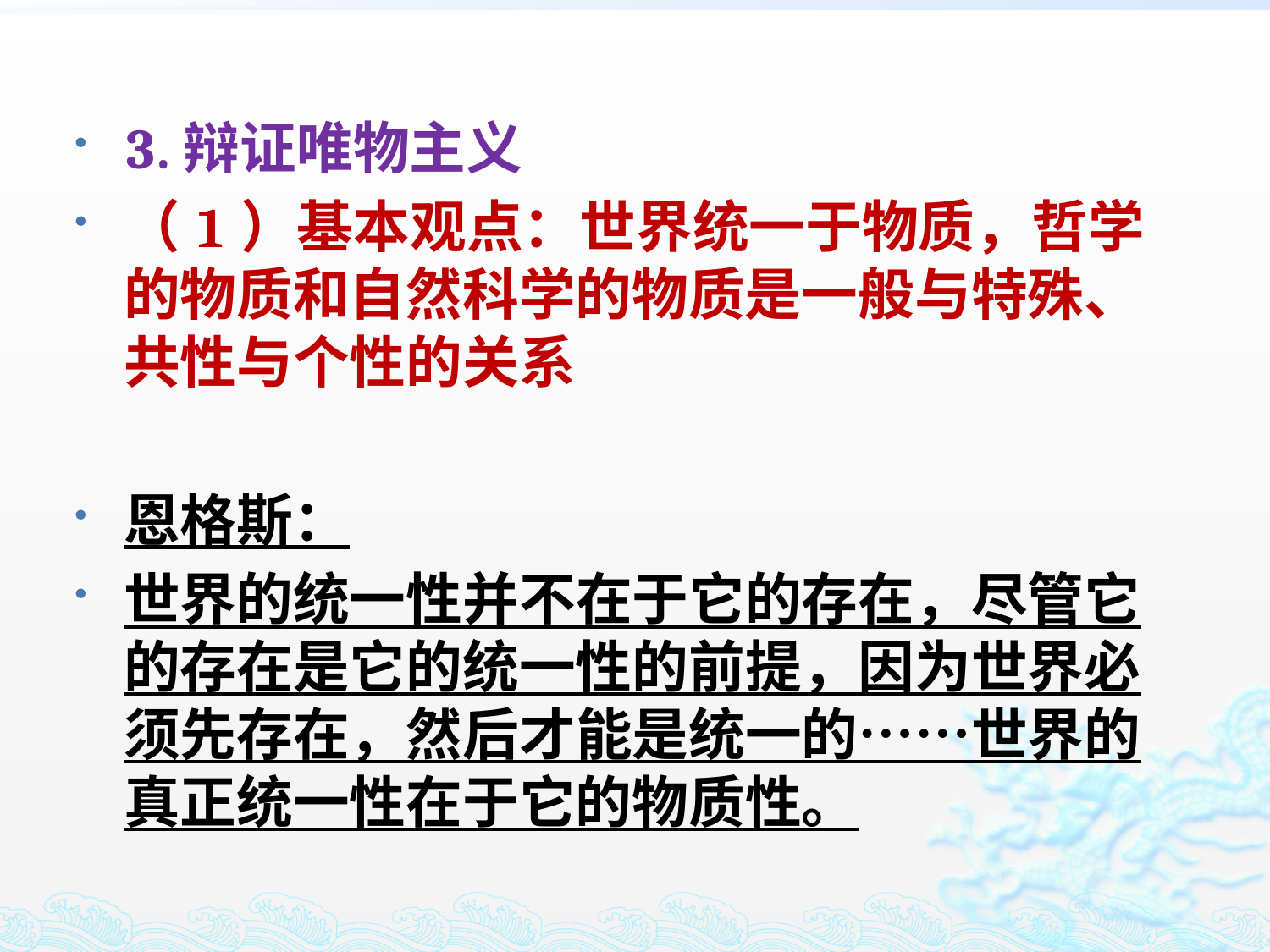

3.辩证唯物主义
（1）基本观点：世界统一于物质，哲学的物质和自然科学的物质是一般与特殊、共性与个性的关系

恩格斯：
世界的统一性并不在于它的存在，尽管它的存在是它的统一性的前提，因为世界必须先存在，然后才能是统一的……世界的真正统一性在于它的物质性。